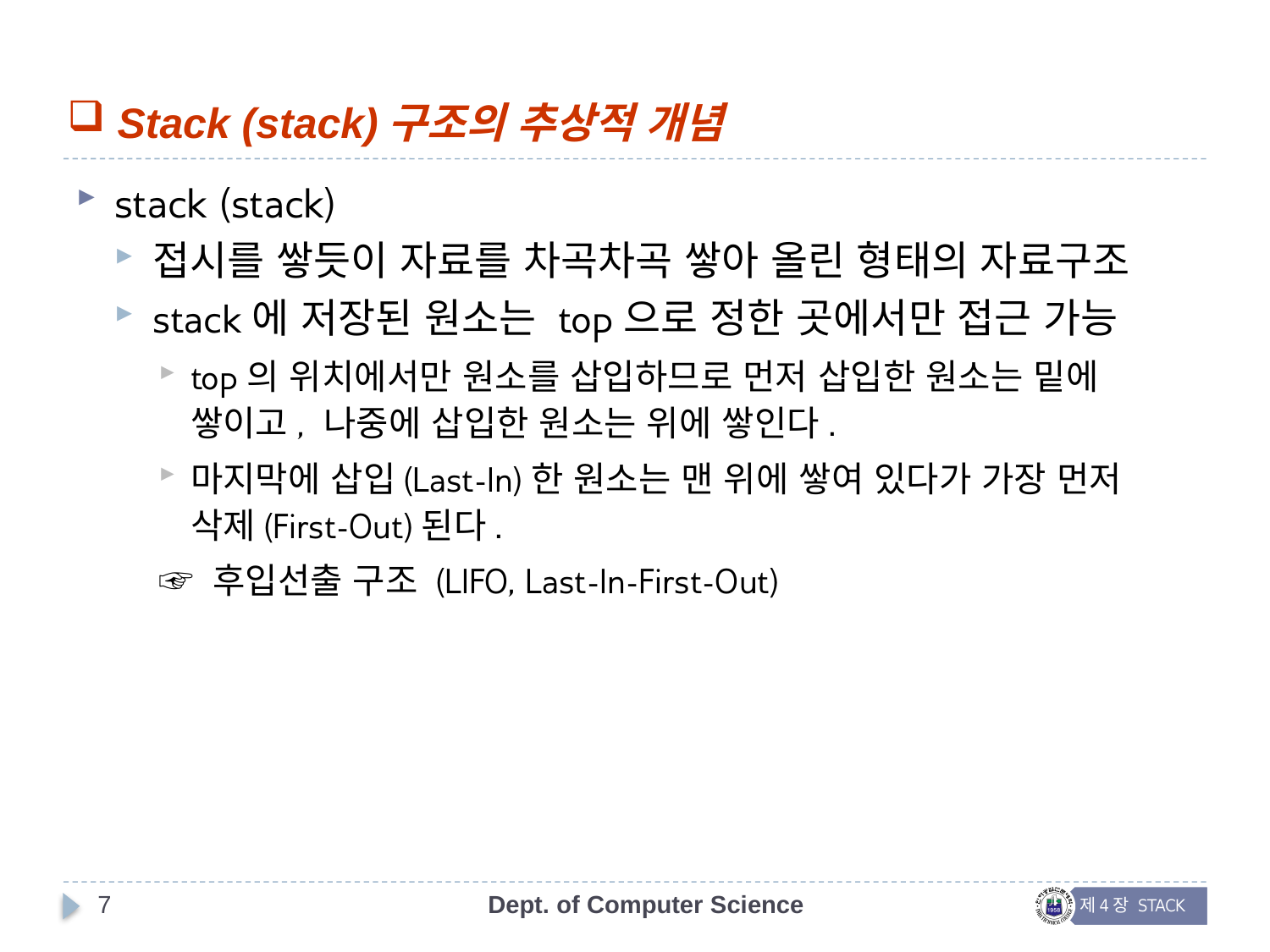

Stack (stack)구조의 추상적 개념
stack (stack)
접시를 쌓듯이 자료를 차곡차곡 쌓아 올린 형태의 자료구조
stack에 저장된 원소는 top으로 정한 곳에서만 접근 가능
top의 위치에서만 원소를 삽입하므로 먼저 삽입한 원소는 밑에 쌓이고, 나중에 삽입한 원소는 위에 쌓인다.
마지막에 삽입(Last-In)한 원소는 맨 위에 쌓여 있다가 가장 먼저 삭제(First-Out)된다.
☞ 후입선출 구조 (LIFO, Last-In-First-Out)

7
Dept. of Computer Science